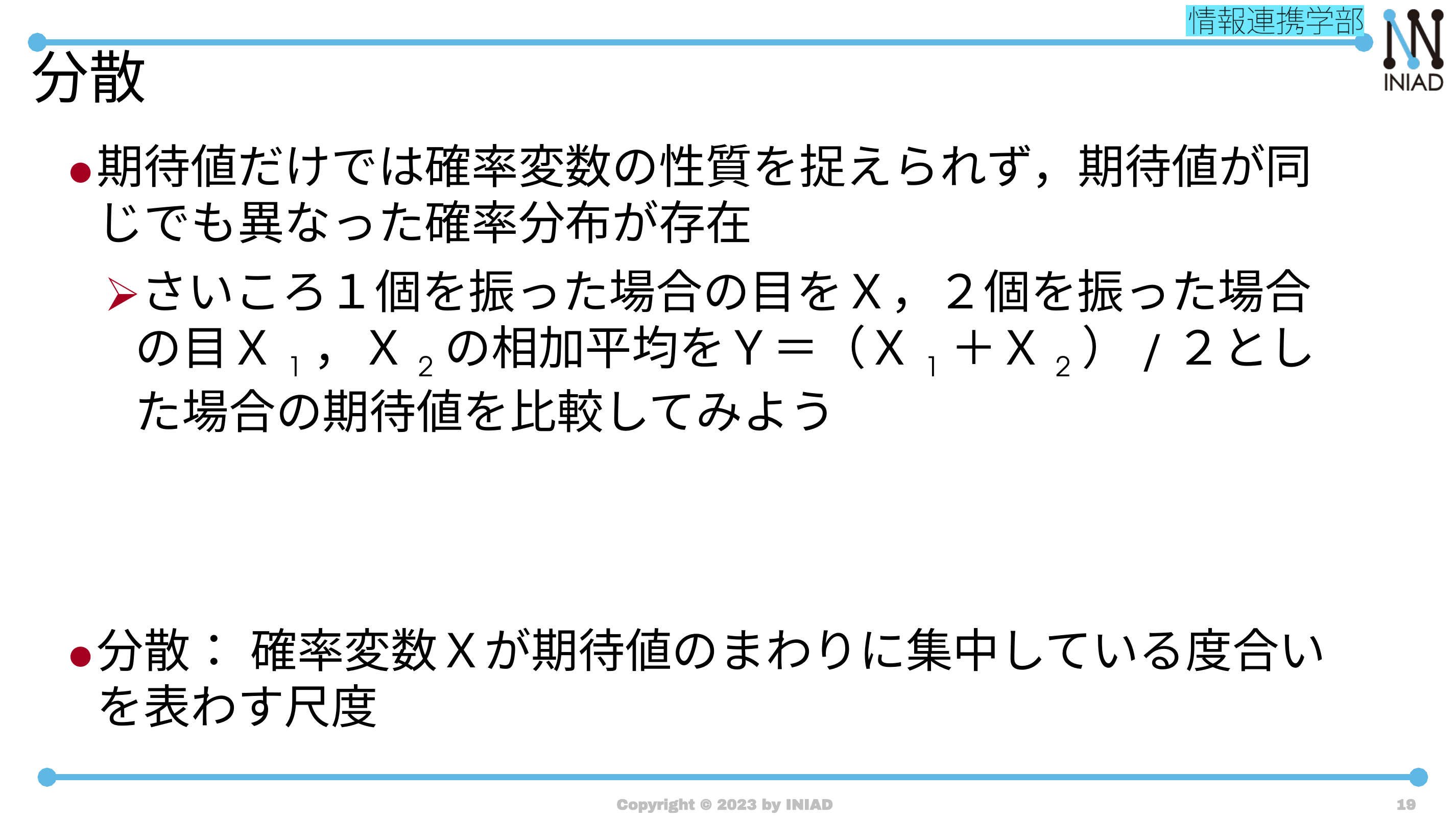

# 分散
期待値だけでは確率変数の性質を捉えられず，期待値が同じでも異なった確率分布が存在
さいころ１個を振った場合の目をＸ，２個を振った場合の目Ｘ1，Ｘ2の相加平均をＹ＝（Ｘ1＋Ｘ2）/２とした場合の期待値を比較してみよう
分散： 確率変数Ｘが期待値のまわりに集中している度合いを表わす尺度
Copyright © 2023 by INIAD
19